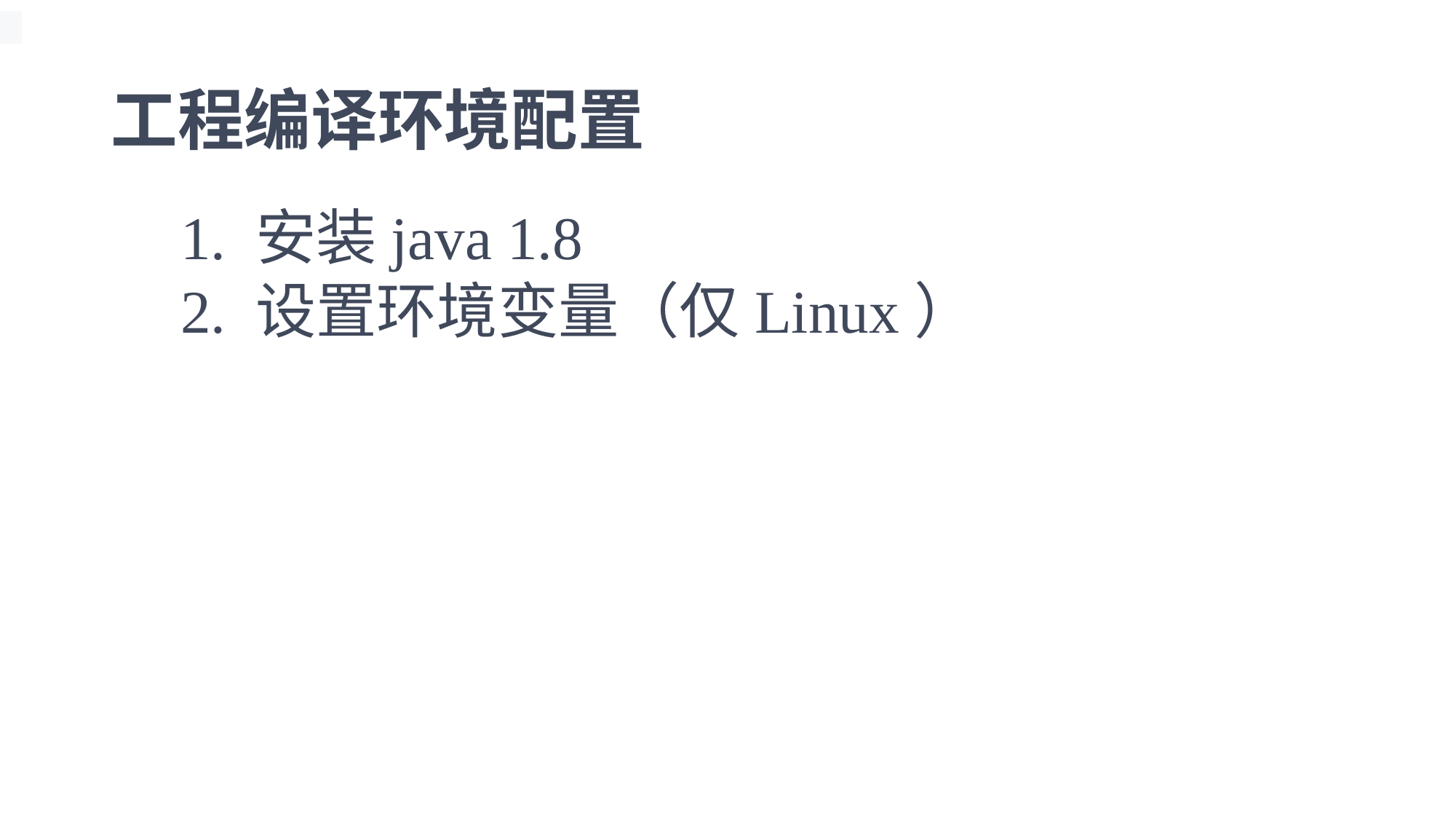

# 工程编译环境配置
1. 安装java 1.8
2. 设置环境变量（仅Linux）